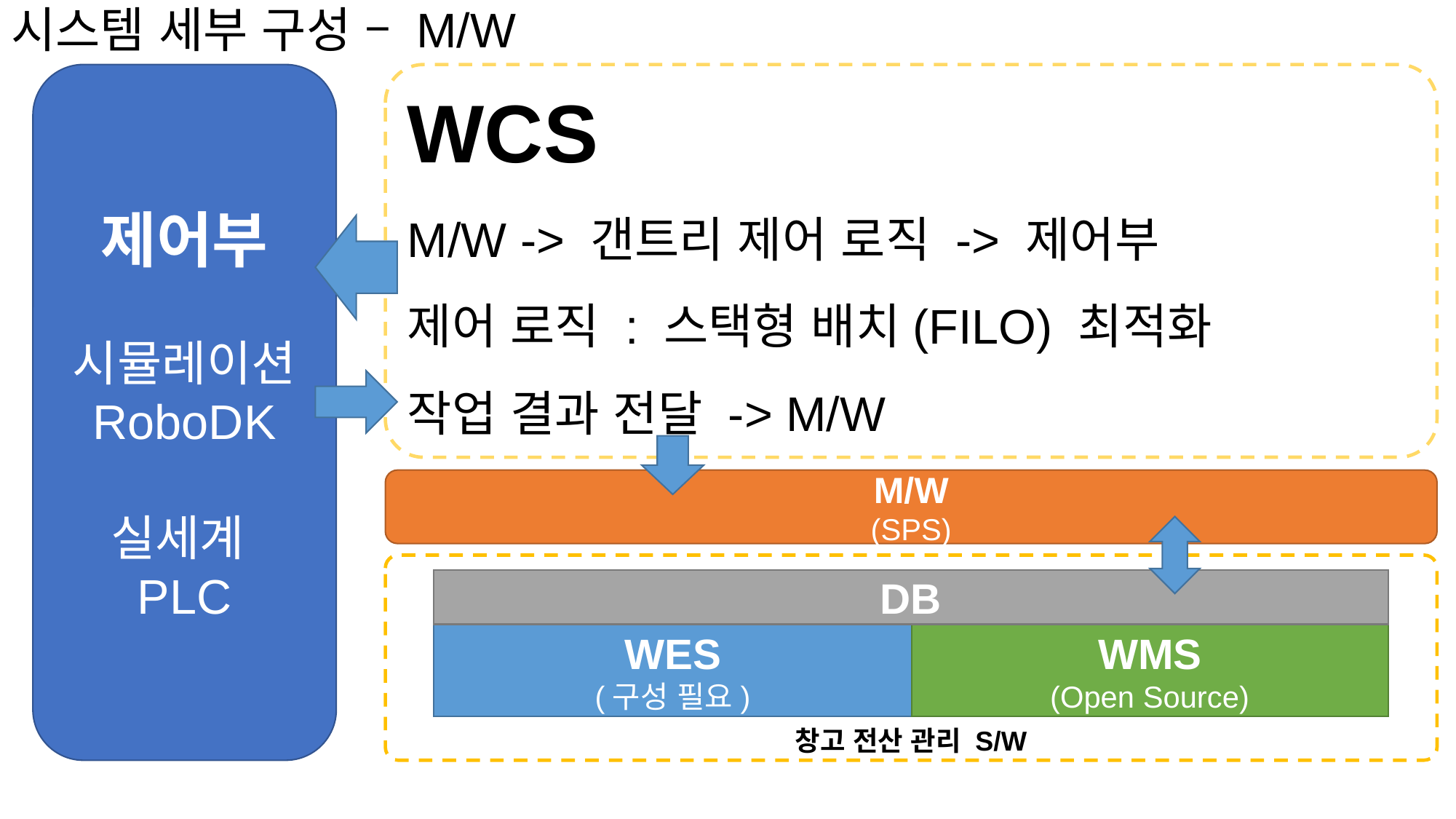

# 시스템 세부 구성 – M/W
WCS
M/W -> 갠트리 제어 로직 -> 제어부
제어 로직 : 스택형 배치(FILO) 최적화
작업 결과 전달 -> M/W

제어부

시뮬레이션 RoboDK

실세계
PLC

M/W
(SPS)

창고 전산 관리 S/W
DB
WES
(구성 필요)
WMS
(Open Source)